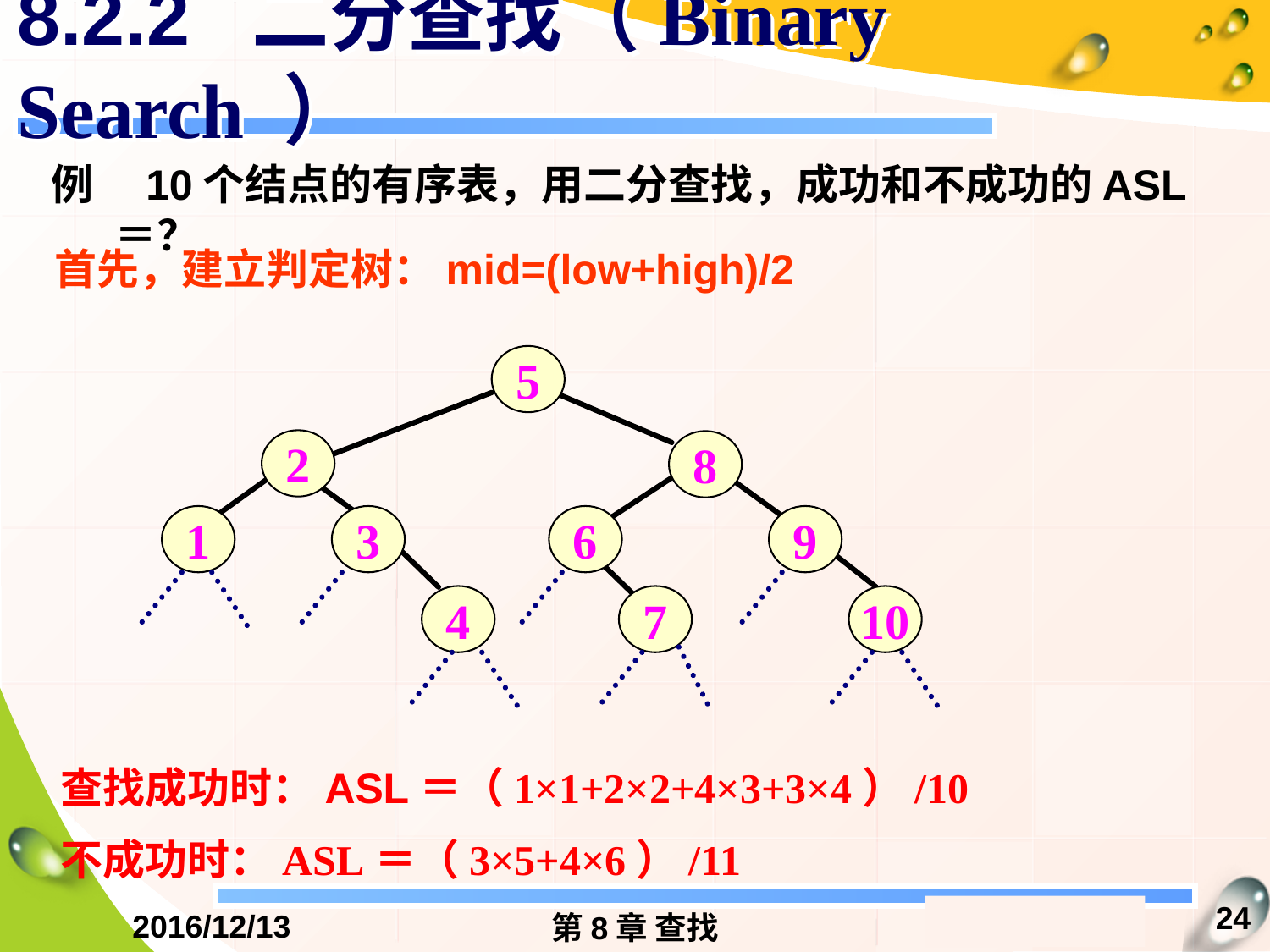

# 8.2.2  二分查找（Binary Search ）
例　10个结点的有序表，用二分查找，成功和不成功的ASL＝？
首先，建立判定树：mid=(low+high)/2
5

2
8

1
3
6
9

4
7
10

查找成功时：ASL＝（1×1+2×2+4×3+3×4）/10
不成功时：ASL＝（3×5+4×6）/11
24
2016/12/13
第8章 查找